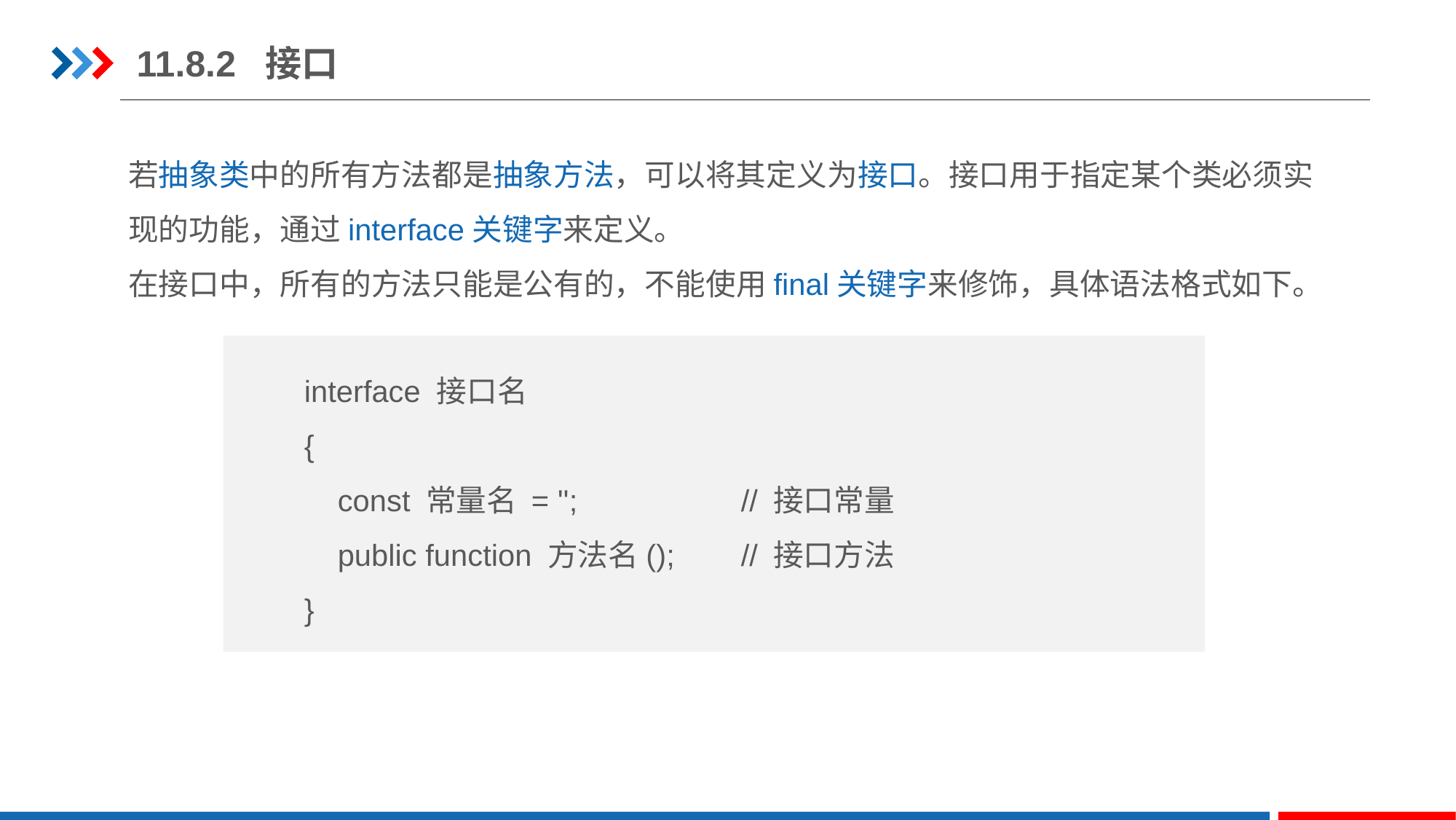

11.8.2  接口
若抽象类中的所有方法都是抽象方法，可以将其定义为接口。接口用于指定某个类必须实现的功能，通过interface关键字来定义。
在接口中，所有的方法只能是公有的，不能使用final关键字来修饰，具体语法格式如下。

interface 接口名
{
    const 常量名 = '';		// 接口常量
    public function 方法名();	// 接口方法
}